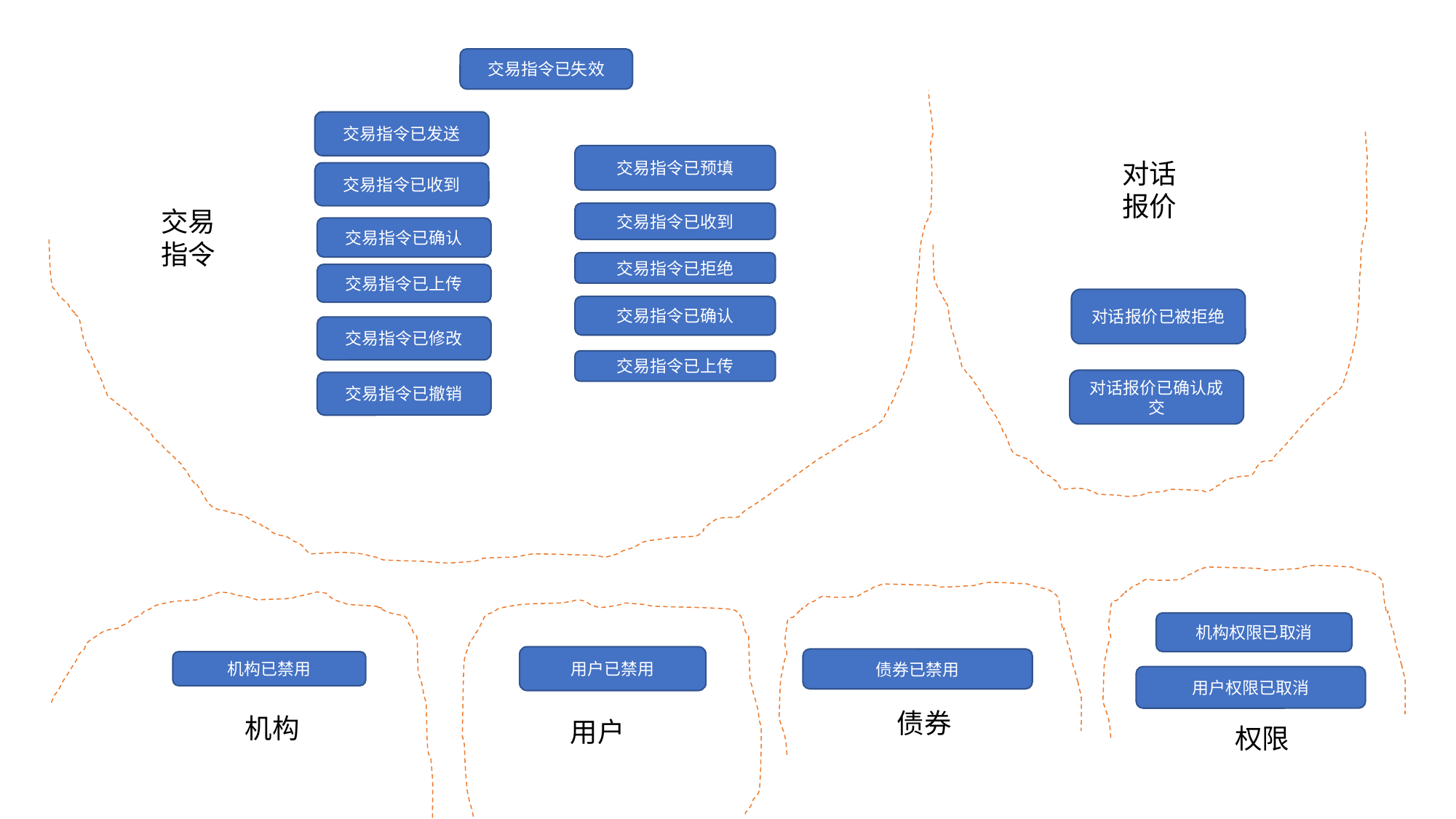

交易指令已失效

交易指令已发送

交易指令已预填
对话报价
交易指令已收到
交易指令
交易指令已收到
交易指令已确认
交易指令已拒绝
交易指令已上传
对话报价已被拒绝
交易指令已确认
交易指令已修改
交易指令已上传
对话报价已确认成交
交易指令已撤销

机构权限已取消
用户已禁用
债券已禁用
机构已禁用
用户权限已取消
债券
机构
用户
权限